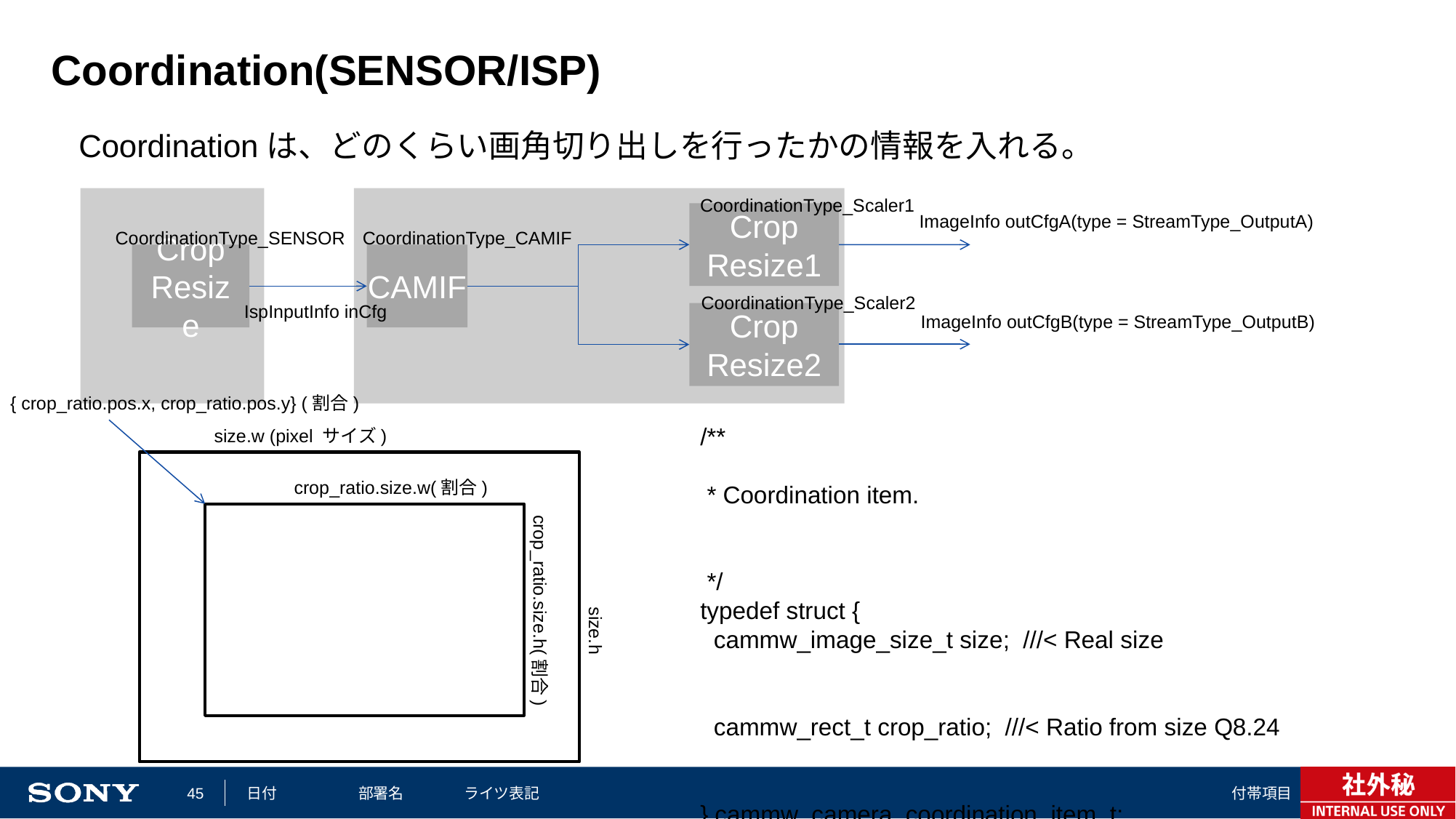

# Coordination(SENSOR/ISP)
Coordinationは、どのくらい画角切り出しを行ったかの情報を入れる。

CoordinationType_Scaler1
Crop
Resize1
ImageInfo outCfgA(type = StreamType_OutputA)
CoordinationType_SENSOR
CoordinationType_CAMIF
Crop
Resize
CAMIF
CoordinationType_Scaler2
IspInputInfo inCfg
Crop
Resize2
ImageInfo outCfgB(type = StreamType_OutputB)
{ crop_ratio.pos.x, crop_ratio.pos.y} (割合)
/**
 * Coordination item.
 */
typedef struct {
  cammw_image_size_t size;  ///< Real size
  cammw_rect_t crop_ratio;  ///< Ratio from size Q8.24
} cammw_camera_coordination_item_t;
size.w (pixel サイズ)

crop_ratio.size.w(割合)

crop_ratio.size.h(割合)
size.h